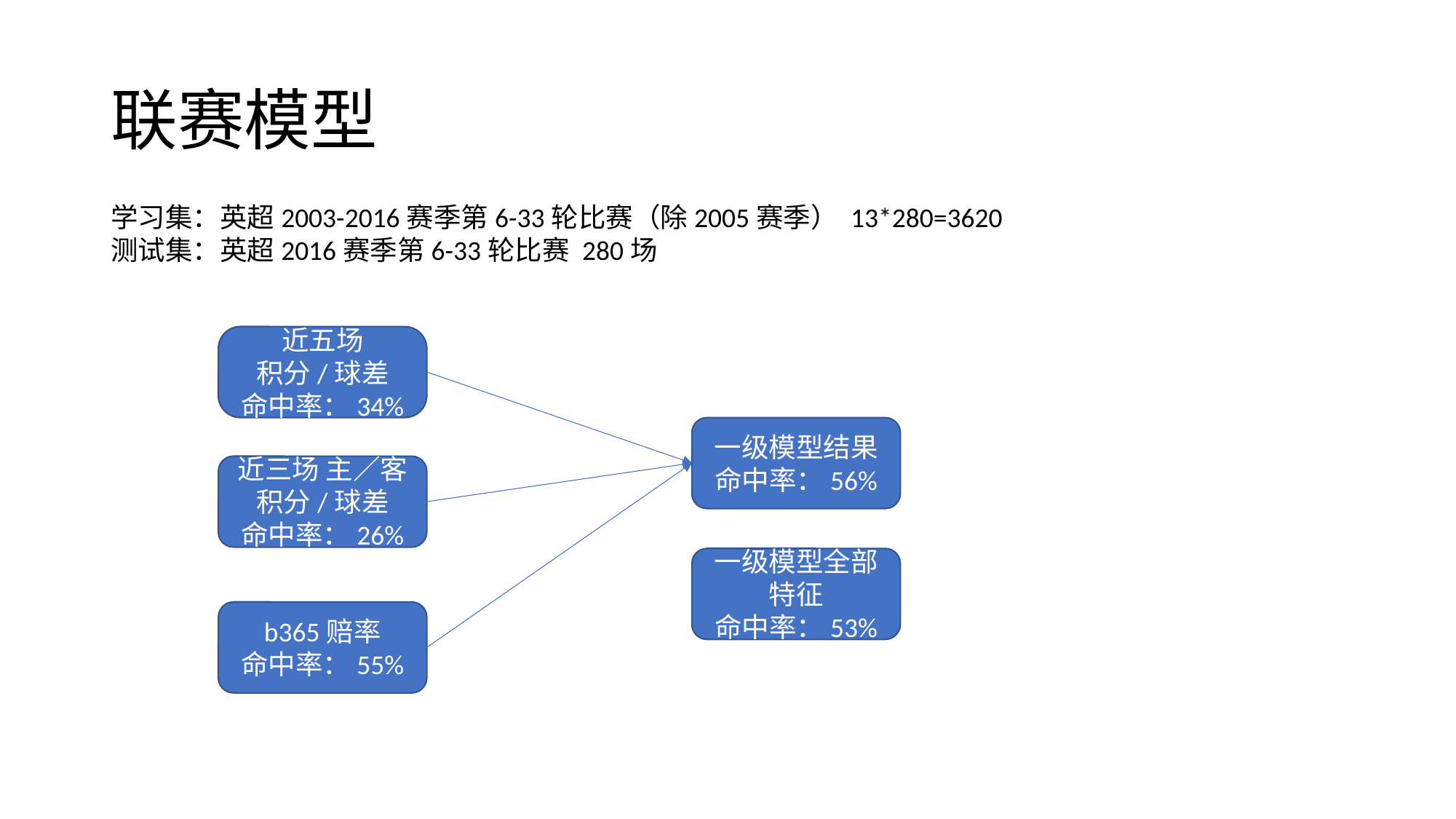

# 联赛模型
学习集：英超2003-2016赛季第6-33轮比赛（除2005赛季） 13*280=3620
测试集：英超2016赛季第6-33轮比赛 280场

近五场
积分/球差
命中率：34%
一级模型结果
命中率：56%
近三场 主／客
积分/球差
命中率：26%
一级模型全部特征
命中率：53%
b365赔率
命中率：55%